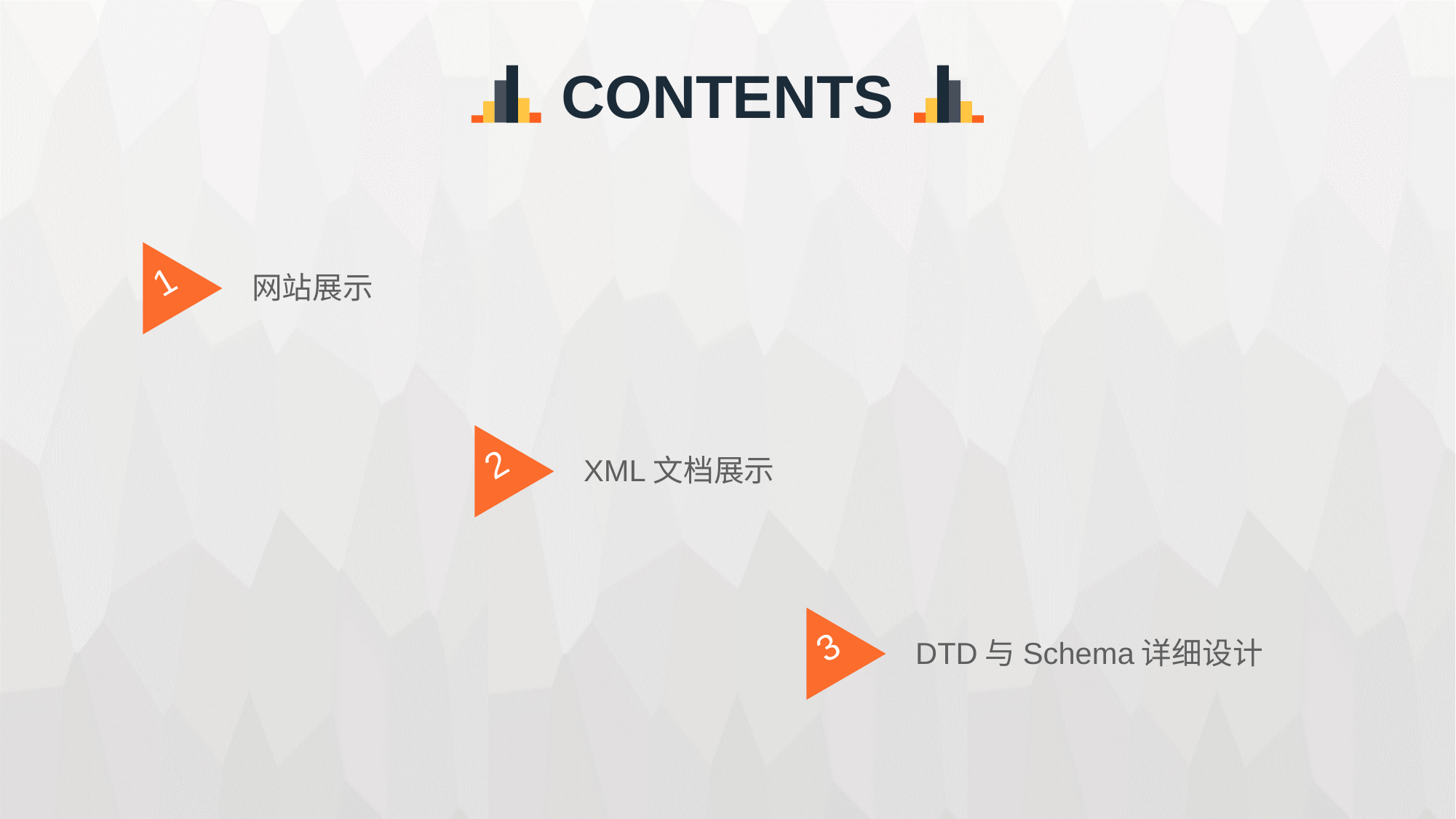

CONTENTS

1
网站展示
2
XML文档展示
3
DTD与Schema详细设计